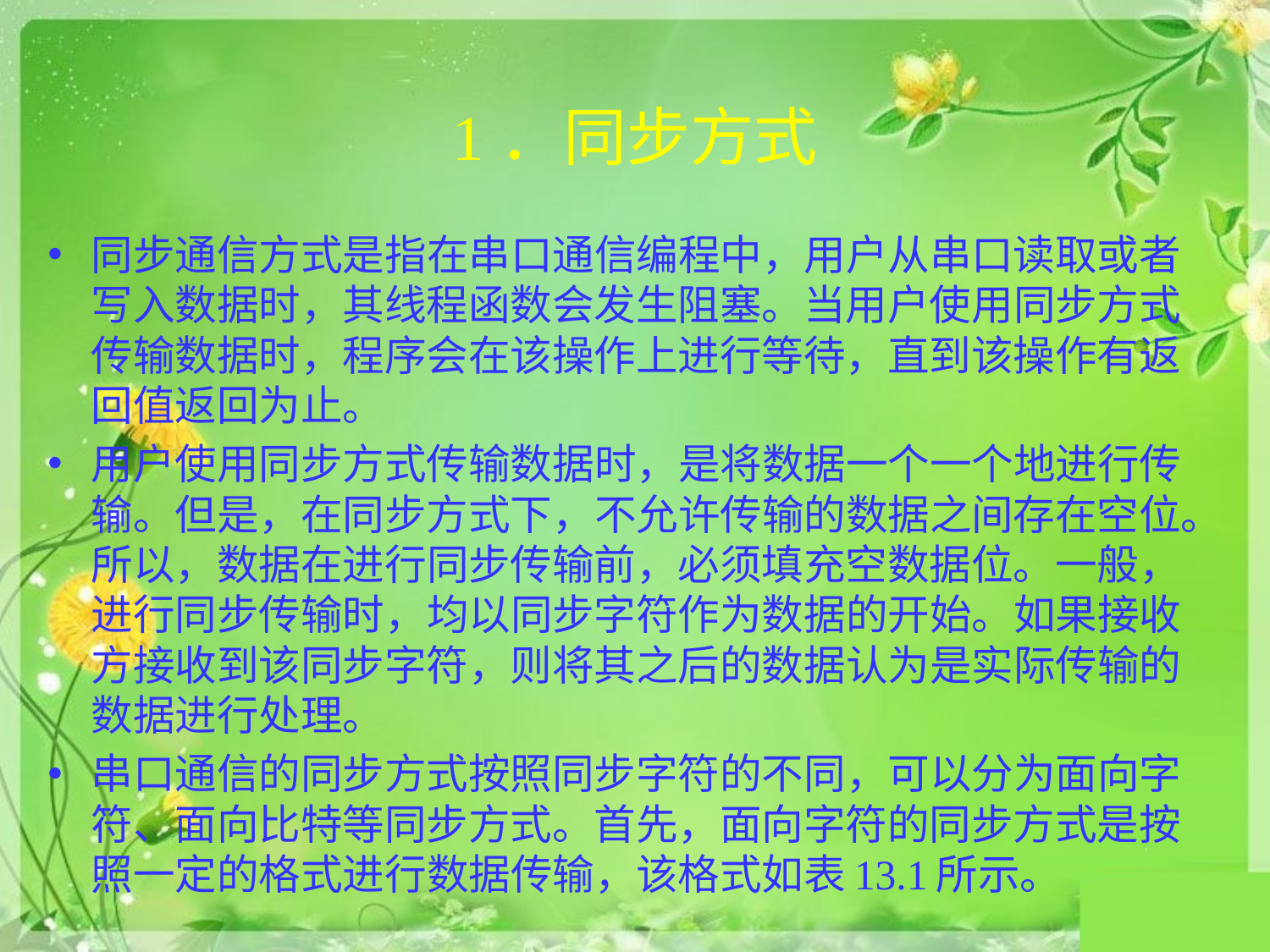

# 1．同步方式
同步通信方式是指在串口通信编程中，用户从串口读取或者写入数据时，其线程函数会发生阻塞。当用户使用同步方式传输数据时，程序会在该操作上进行等待，直到该操作有返回值返回为止。
用户使用同步方式传输数据时，是将数据一个一个地进行传输。但是，在同步方式下，不允许传输的数据之间存在空位。所以，数据在进行同步传输前，必须填充空数据位。一般，进行同步传输时，均以同步字符作为数据的开始。如果接收方接收到该同步字符，则将其之后的数据认为是实际传输的数据进行处理。
串口通信的同步方式按照同步字符的不同，可以分为面向字符、面向比特等同步方式。首先，面向字符的同步方式是按照一定的格式进行数据传输，该格式如表13.1所示。